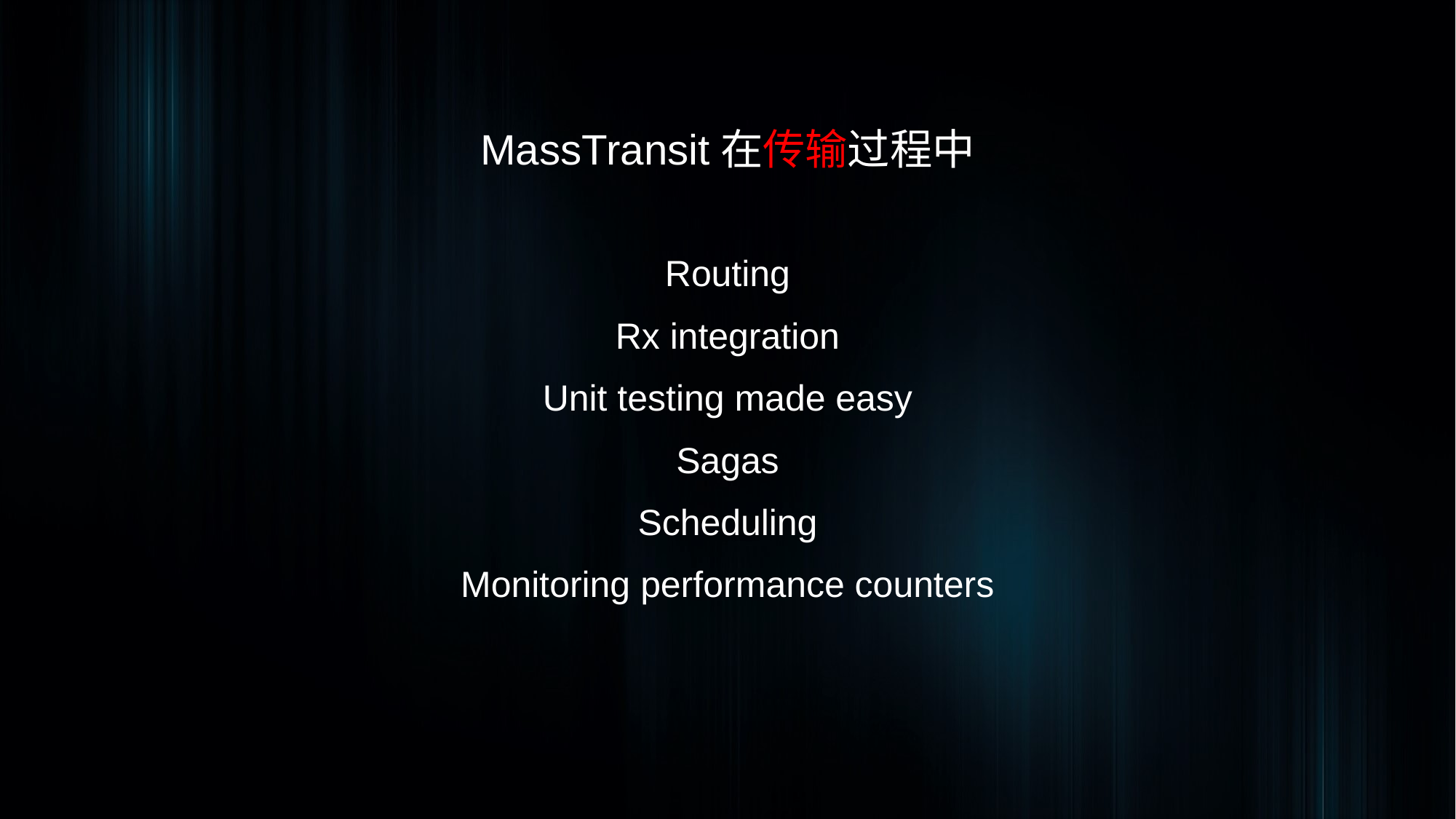

MassTransit在传输过程中

Routing
Rx integration
Unit testing made easy
Sagas
Scheduling
Monitoring performance counters